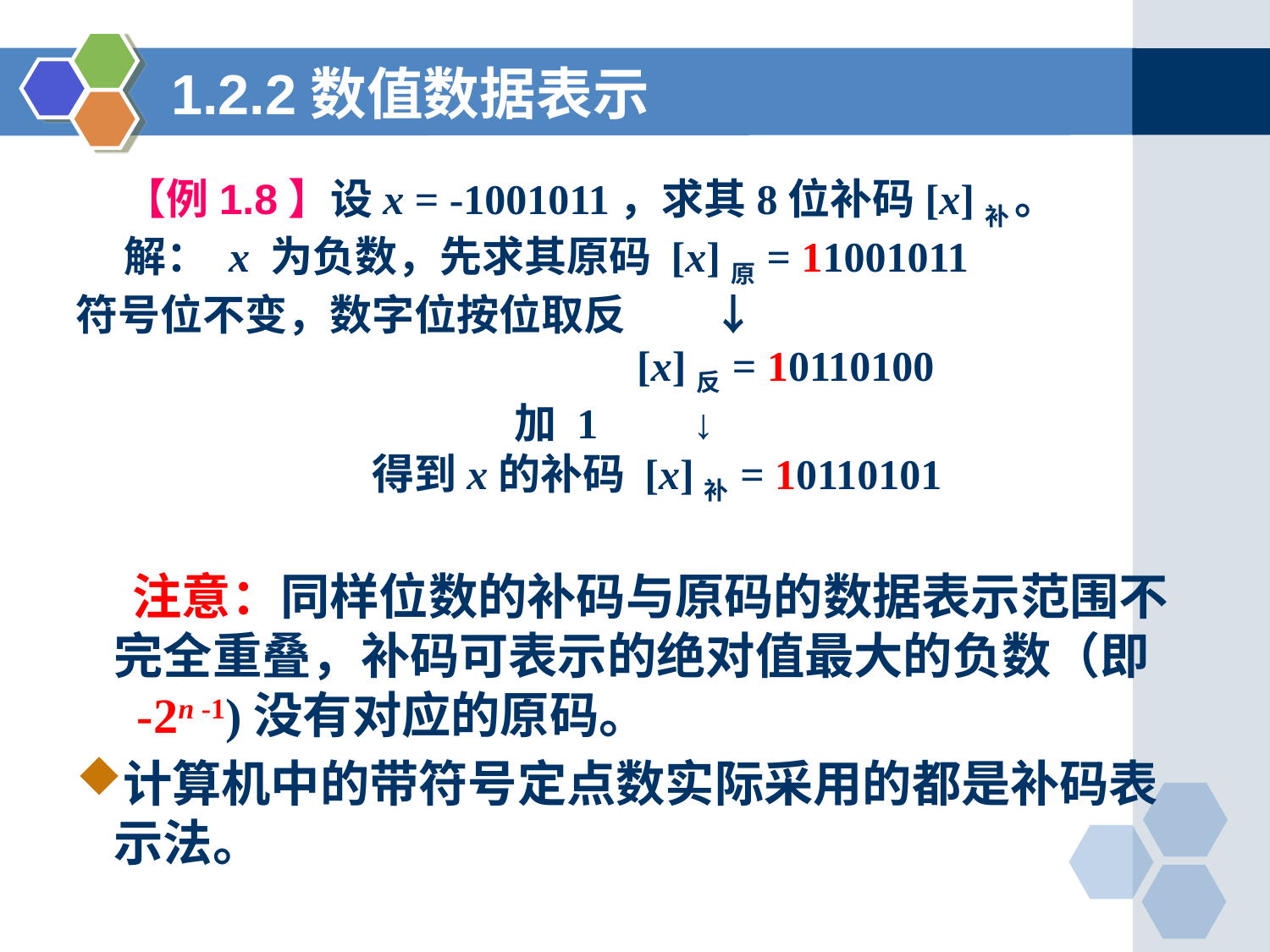

# 1.2.2数值数据表示
    【例1.8】设x = -1001011，求其8位补码[x]补 。
    解： x 为负数，先求其原码 [x]原 = 11001011
符号位不变，数字位按位取反         ↓
                                                     [x]反 = 10110100
                                             加 1         ↓
                              得到x的补码 [x]补 = 10110101

    注意：同样位数的补码与原码的数据表示范围不完全重叠，补码可表示的绝对值最大的负数（即  -2n -1)没有对应的原码。
计算机中的带符号定点数实际采用的都是补码表示法。